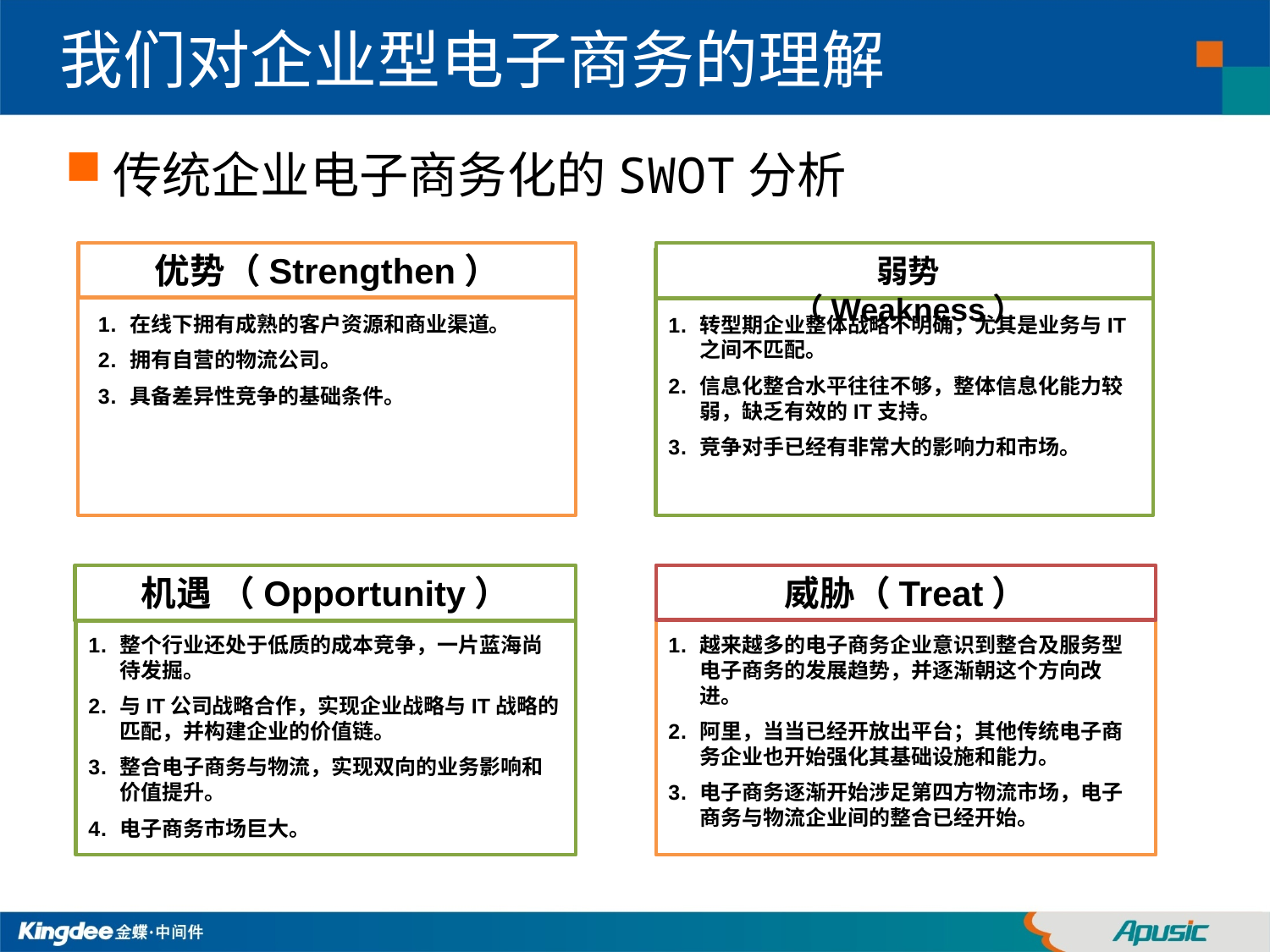

# 我们对企业型电子商务的理解
传统企业电子商务化的SWOT分析
优势（Strengthen）

弱势（Weakness）
在线下拥有成熟的客户资源和商业渠道。
拥有自营的物流公司。
具备差异性竞争的基础条件。
转型期企业整体战略不明确，尤其是业务与IT之间不匹配。
信息化整合水平往往不够，整体信息化能力较弱，缺乏有效的IT支持。
竞争对手已经有非常大的影响力和市场。
机遇 （Opportunity）
威胁（Treat）

整个行业还处于低质的成本竞争，一片蓝海尚待发掘。
与IT公司战略合作，实现企业战略与IT战略的匹配，并构建企业的价值链。
整合电子商务与物流，实现双向的业务影响和价值提升。
电子商务市场巨大。
越来越多的电子商务企业意识到整合及服务型电子商务的发展趋势，并逐渐朝这个方向改进。
阿里，当当已经开放出平台；其他传统电子商务企业也开始强化其基础设施和能力。
电子商务逐渐开始涉足第四方物流市场，电子商务与物流企业间的整合已经开始。